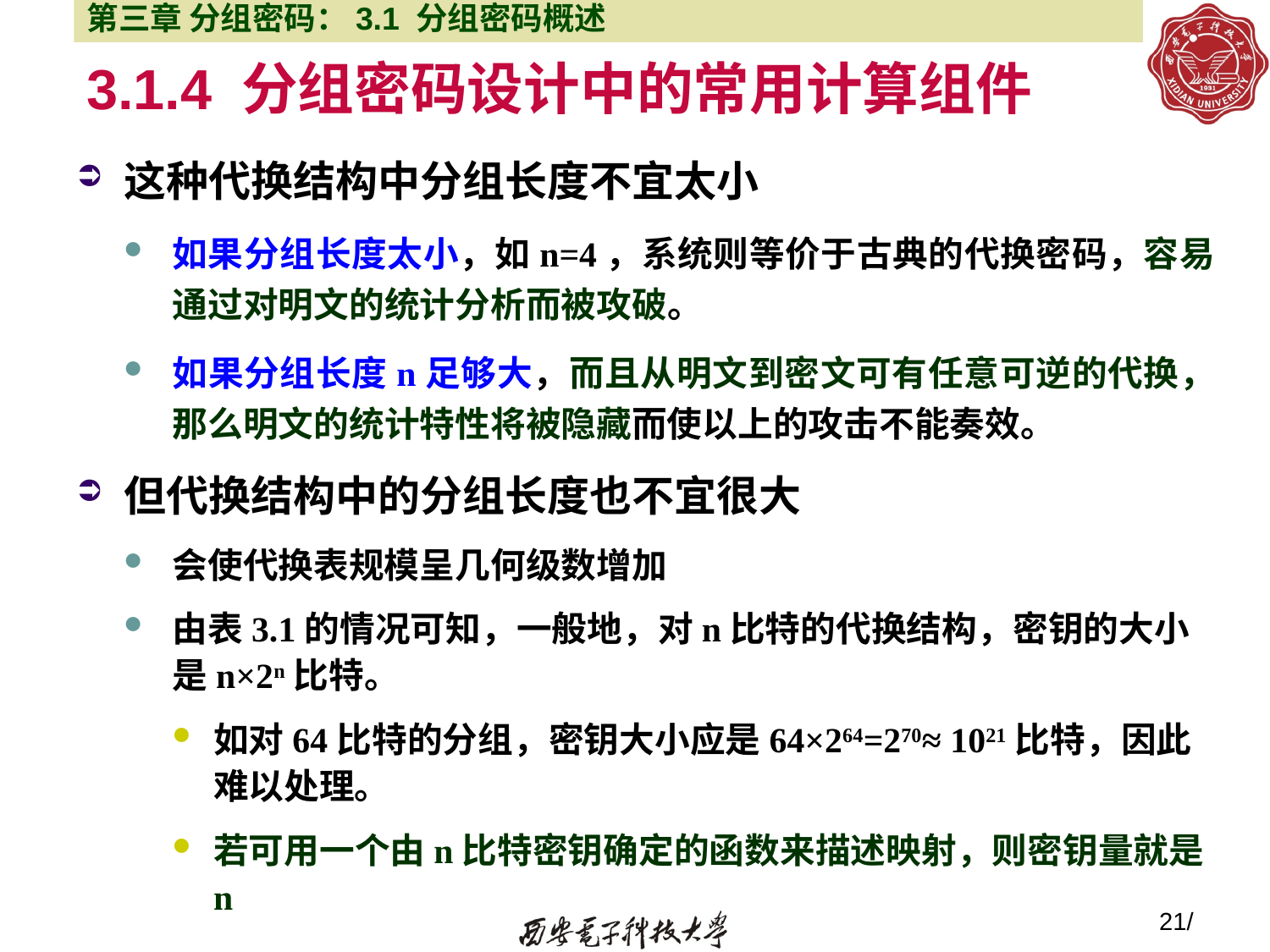

第三章 分组密码：3.1 分组密码概述
# 3.1.4 分组密码设计中的常用计算组件
这种代换结构中分组长度不宜太小
如果分组长度太小，如n=4，系统则等价于古典的代换密码，容易通过对明文的统计分析而被攻破。
如果分组长度n足够大，而且从明文到密文可有任意可逆的代换，那么明文的统计特性将被隐藏而使以上的攻击不能奏效。
但代换结构中的分组长度也不宜很大
会使代换表规模呈几何级数增加
由表3.1的情况可知，一般地，对n比特的代换结构，密钥的大小是n×2n比特。
如对64比特的分组，密钥大小应是64×264=270≈ 1021比特，因此难以处理。
若可用一个由n比特密钥确定的函数来描述映射，则密钥量就是n
21/